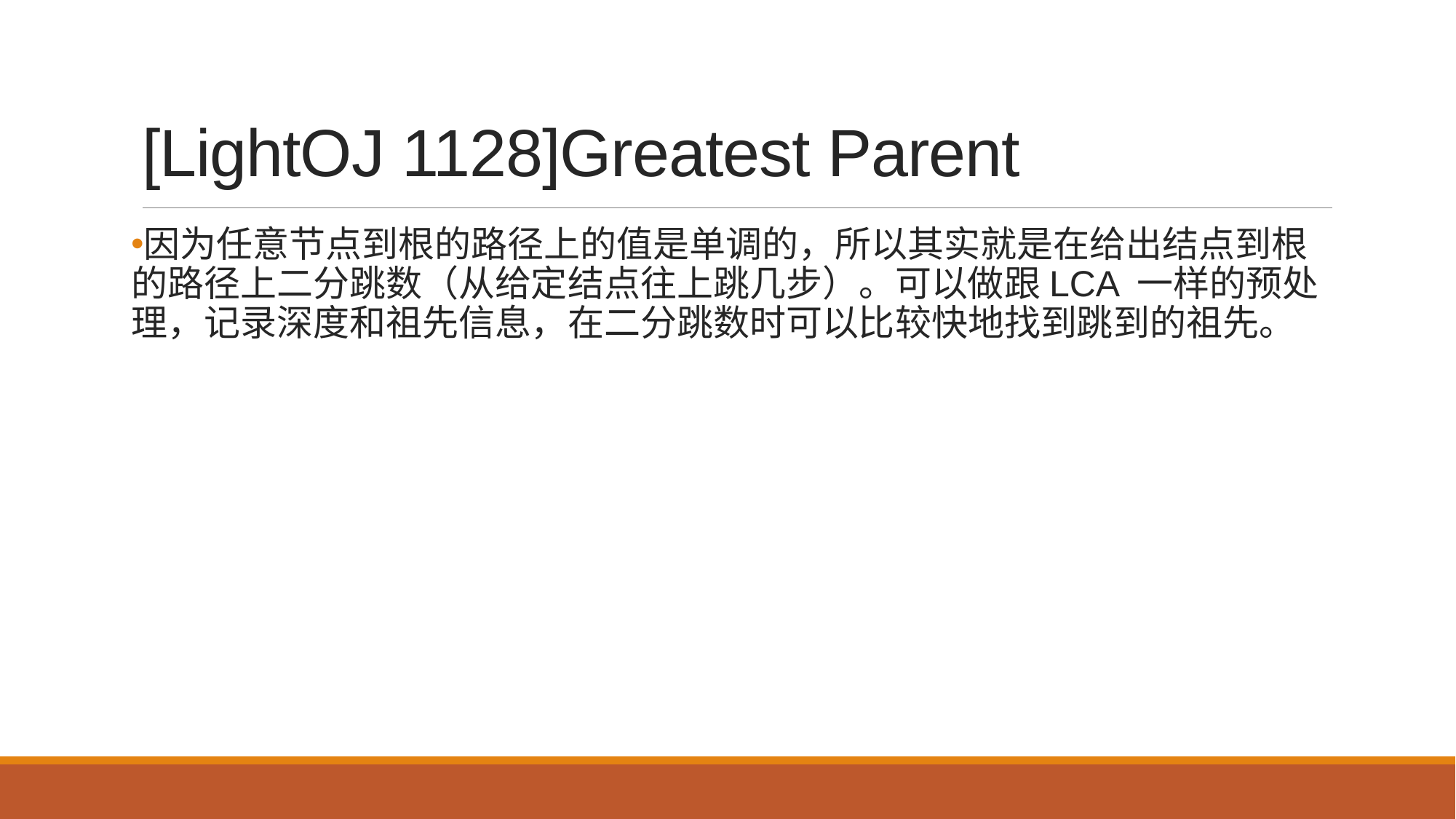

# [LightOJ 1128]Greatest Parent
因为任意节点到根的路径上的值是单调的，所以其实就是在给出结点到根的路径上二分跳数（从给定结点往上跳几步）。可以做跟LCA 一样的预处理，记录深度和祖先信息，在二分跳数时可以比较快地找到跳到的祖先。